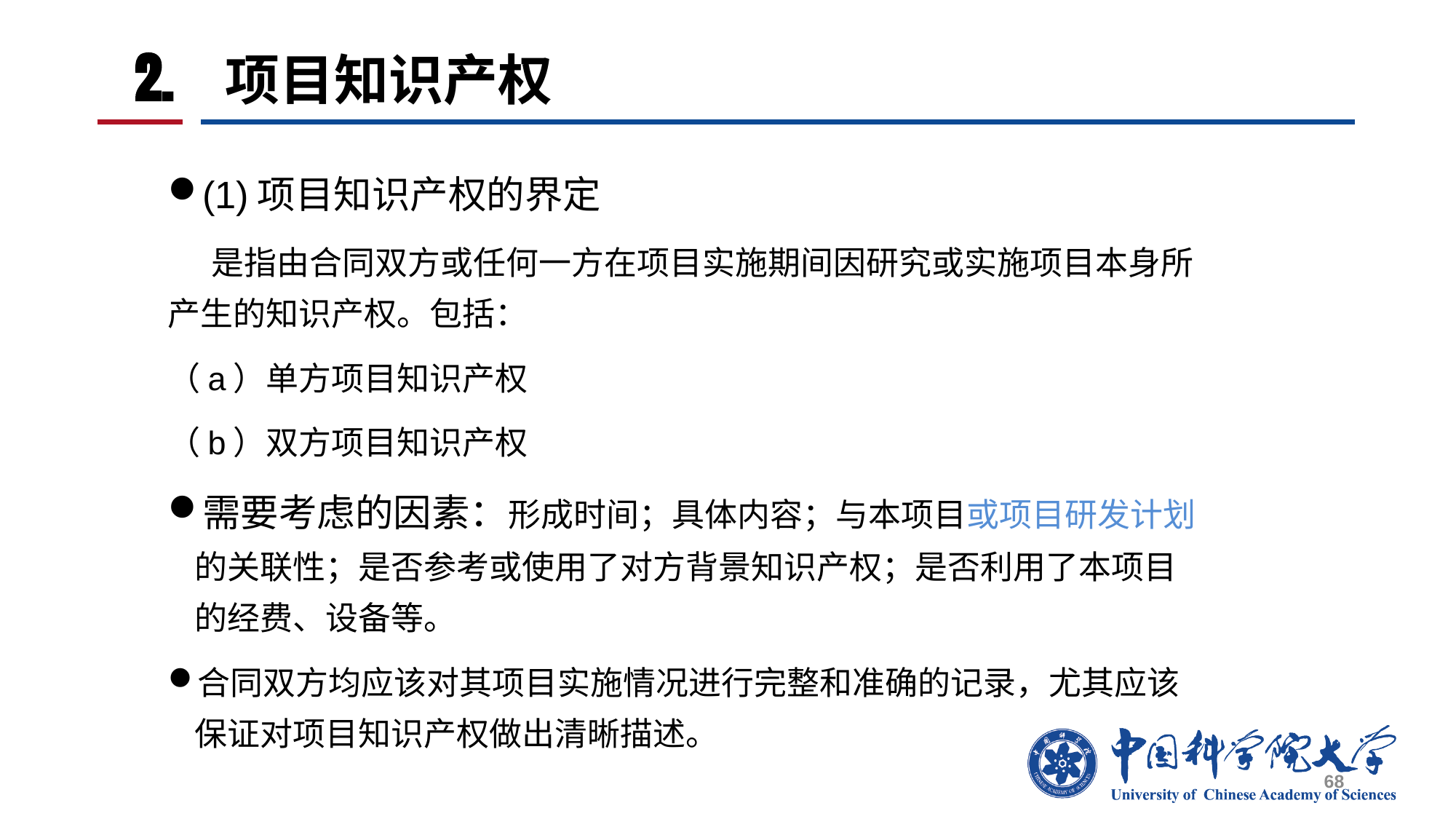

68
# 2.   项目知识产权
(1)项目知识产权的界定
     是指由合同双方或任何一方在项目实施期间因研究或实施项目本身所产生的知识产权。包括：
（a）单方项目知识产权
（b）双方项目知识产权
需要考虑的因素：形成时间；具体内容；与本项目或项目研发计划的关联性；是否参考或使用了对方背景知识产权；是否利用了本项目的经费、设备等。
合同双方均应该对其项目实施情况进行完整和准确的记录，尤其应该保证对项目知识产权做出清晰描述。